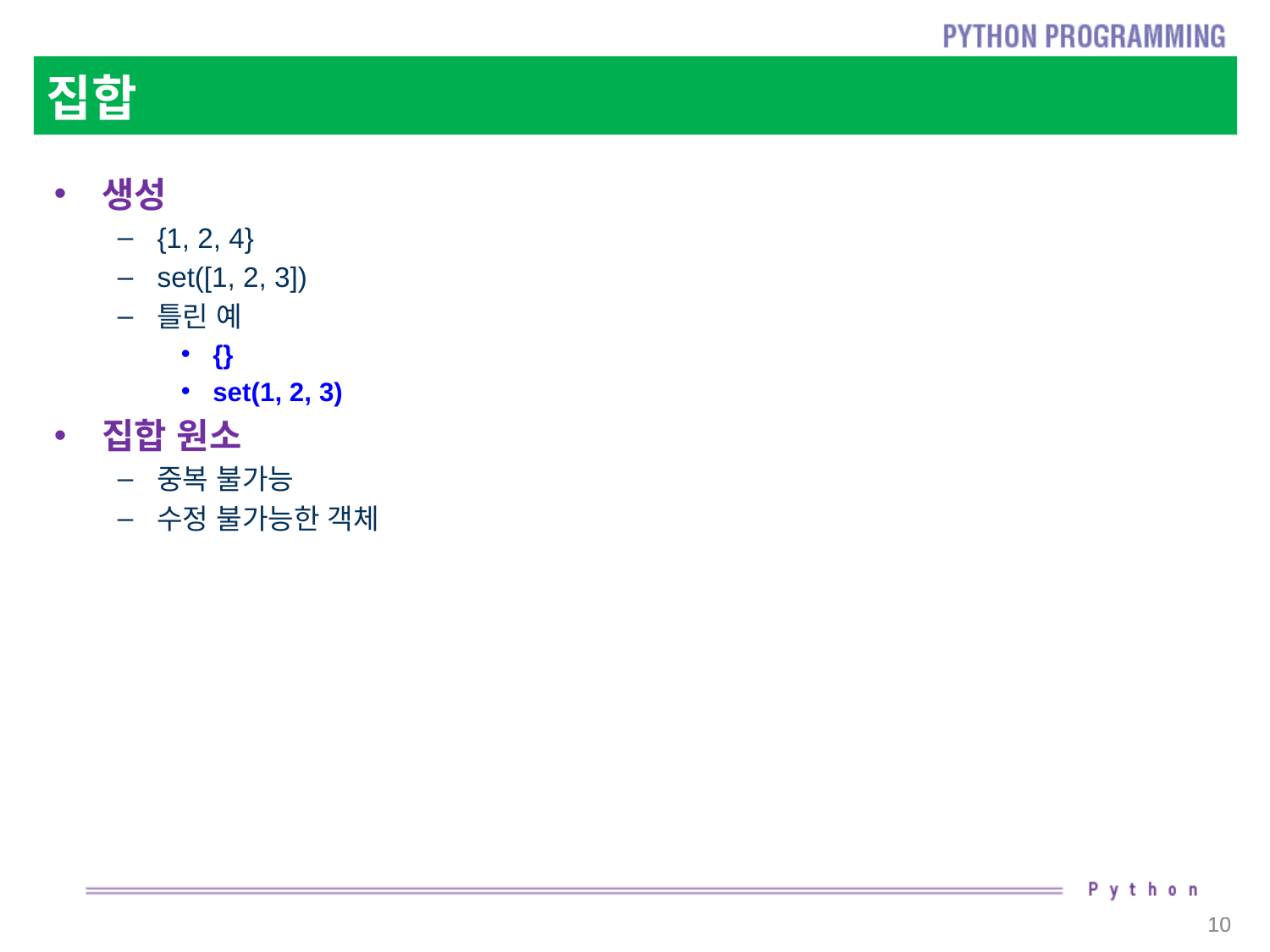

# 집합
생성
{1, 2, 4}
set([1, 2, 3])
틀린 예
{}
set(1, 2, 3)
집합 원소
중복 불가능
수정 불가능한 객체
10